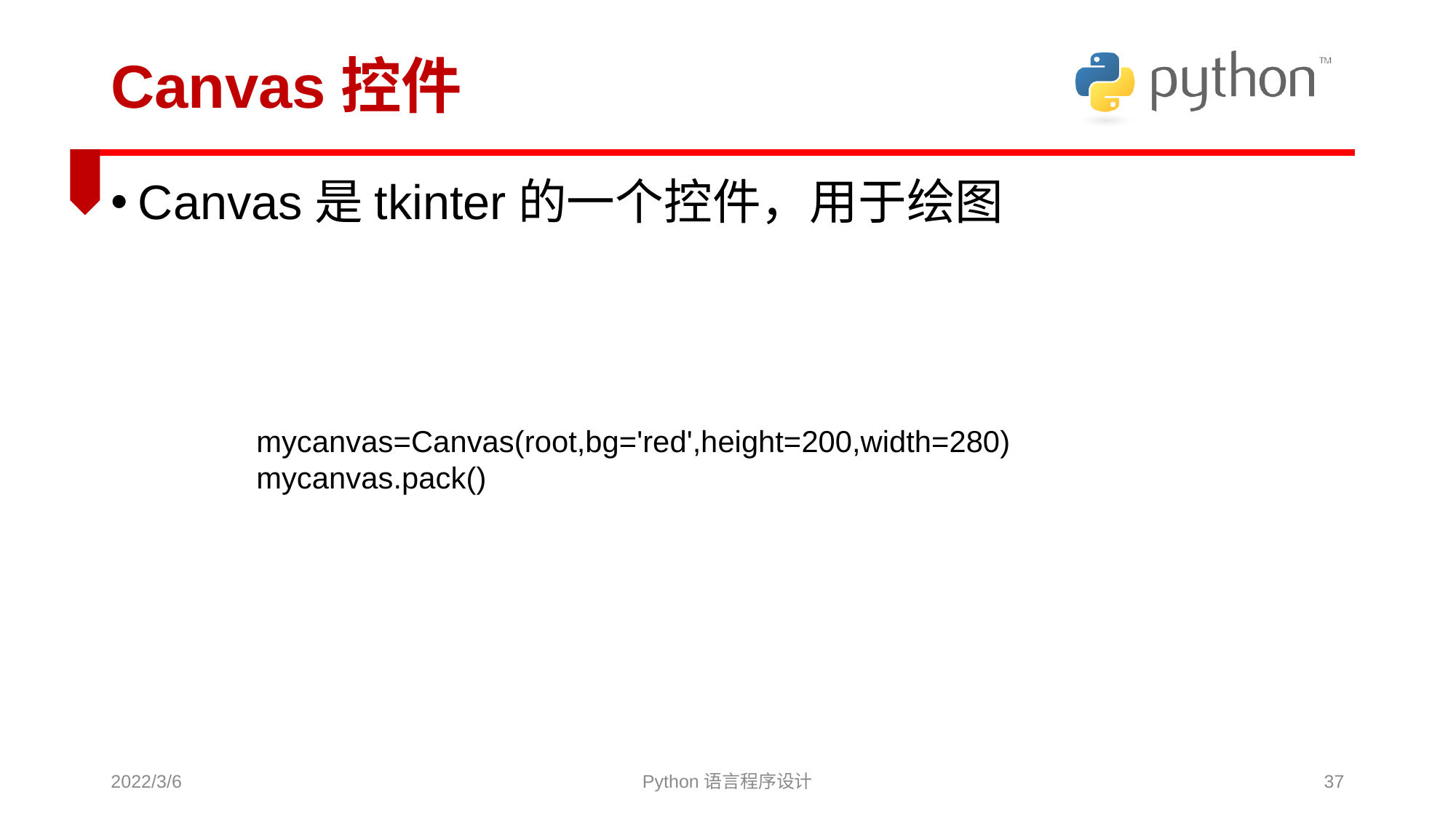

# Canvas控件
Canvas是tkinter的一个控件，用于绘图
mycanvas=Canvas(root,bg='red',height=200,width=280)
mycanvas.pack()
2022/3/6
Python语言程序设计
37